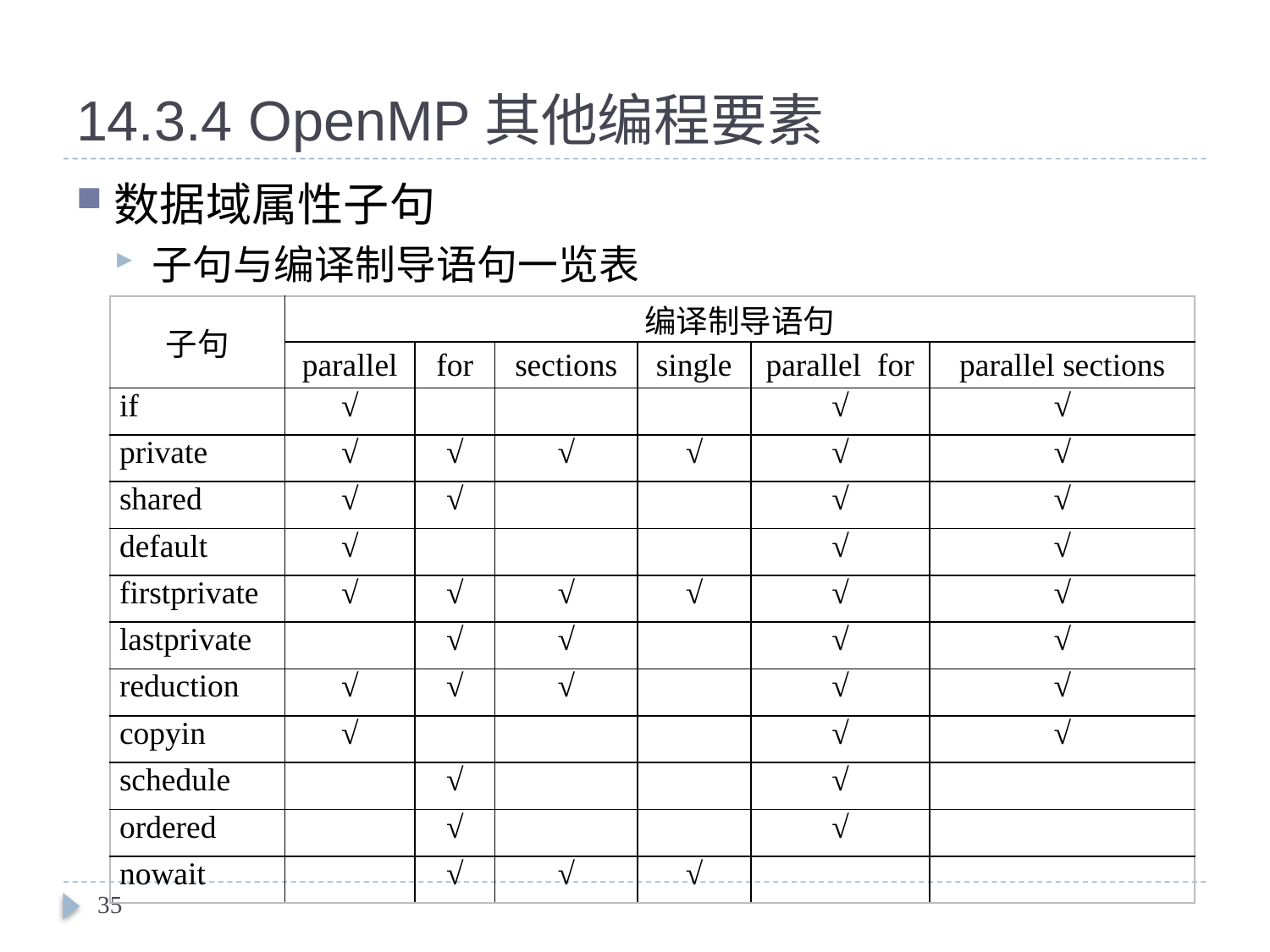

# 14.3.4 OpenMP其他编程要素
数据域属性子句
子句与编译制导语句一览表
| 子句 | 编译制导语句 |  |  |  |  |  |
| --- | --- | --- | --- | --- | --- | --- |
|  | parallel | for | sections | single | parallel for | parallel sections |
| if | √ |  |  |  | √ | √ |
| private | √ | √ | √ | √ | √ | √ |
| shared | √ | √ |  |  | √ | √ |
| default | √ |  |  |  | √ | √ |
| firstprivate | √ | √ | √ | √ | √ | √ |
| lastprivate |  | √ | √ |  | √ | √ |
| reduction | √ | √ | √ |  | √ | √ |
| copyin | √ |  |  |  | √ | √ |
| schedule |  | √ |  |  | √ |  |
| ordered |  | √ |  |  | √ |  |
| nowait |  | √ | √ | √ |  |  |
35